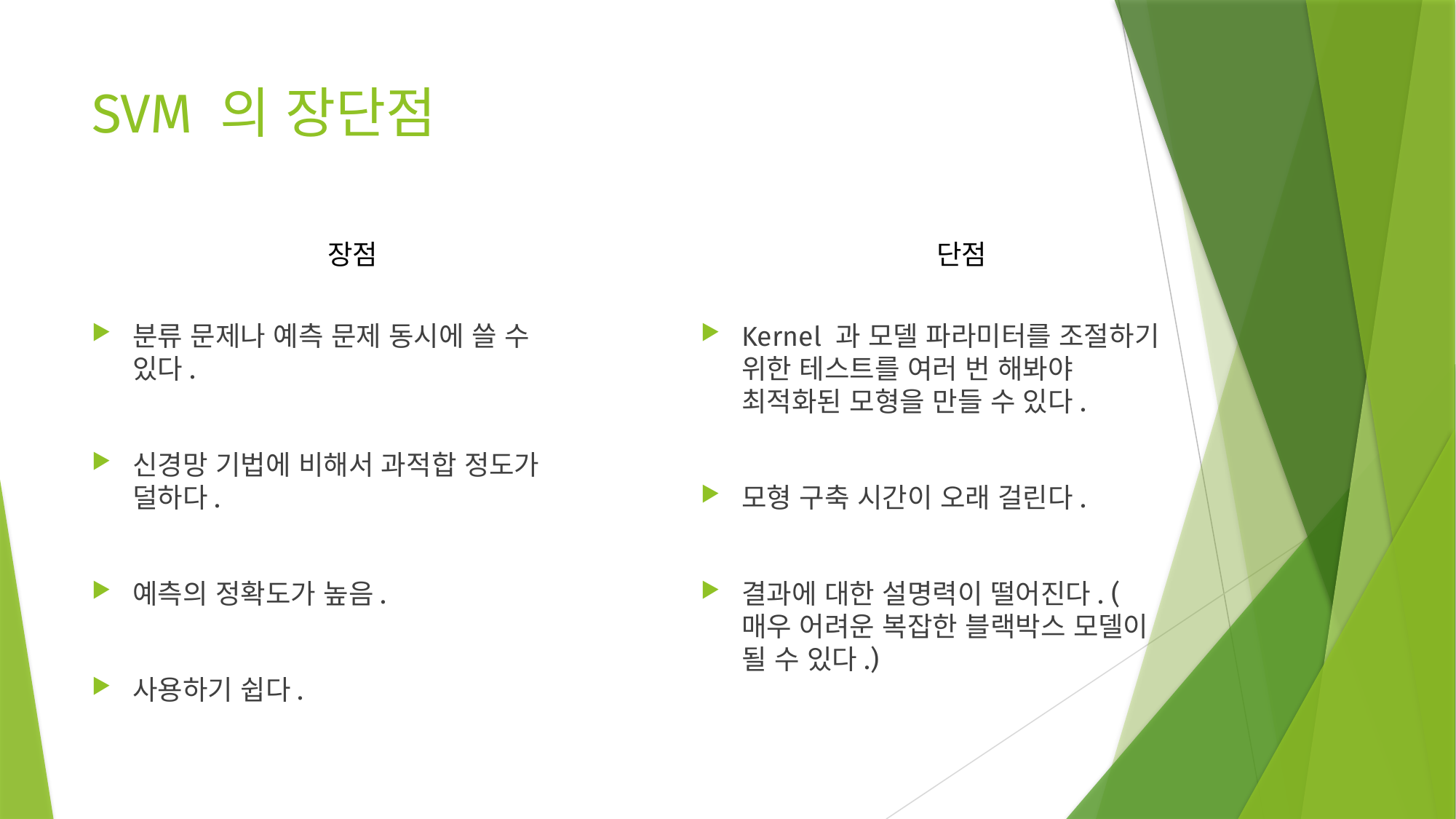

# SVM 의 장단점
장점
단점
분류 문제나 예측 문제 동시에 쓸 수 있다.

신경망 기법에 비해서 과적합 정도가 덜하다.

예측의 정확도가 높음.

사용하기 쉽다.
Kernel 과 모델 파라미터를 조절하기 위한 테스트를 여러 번 해봐야 최적화된 모형을 만들 수 있다.

모형 구축 시간이 오래 걸린다.

결과에 대한 설명력이 떨어진다. (매우 어려운 복잡한 블랙박스 모델이 될 수 있다.)